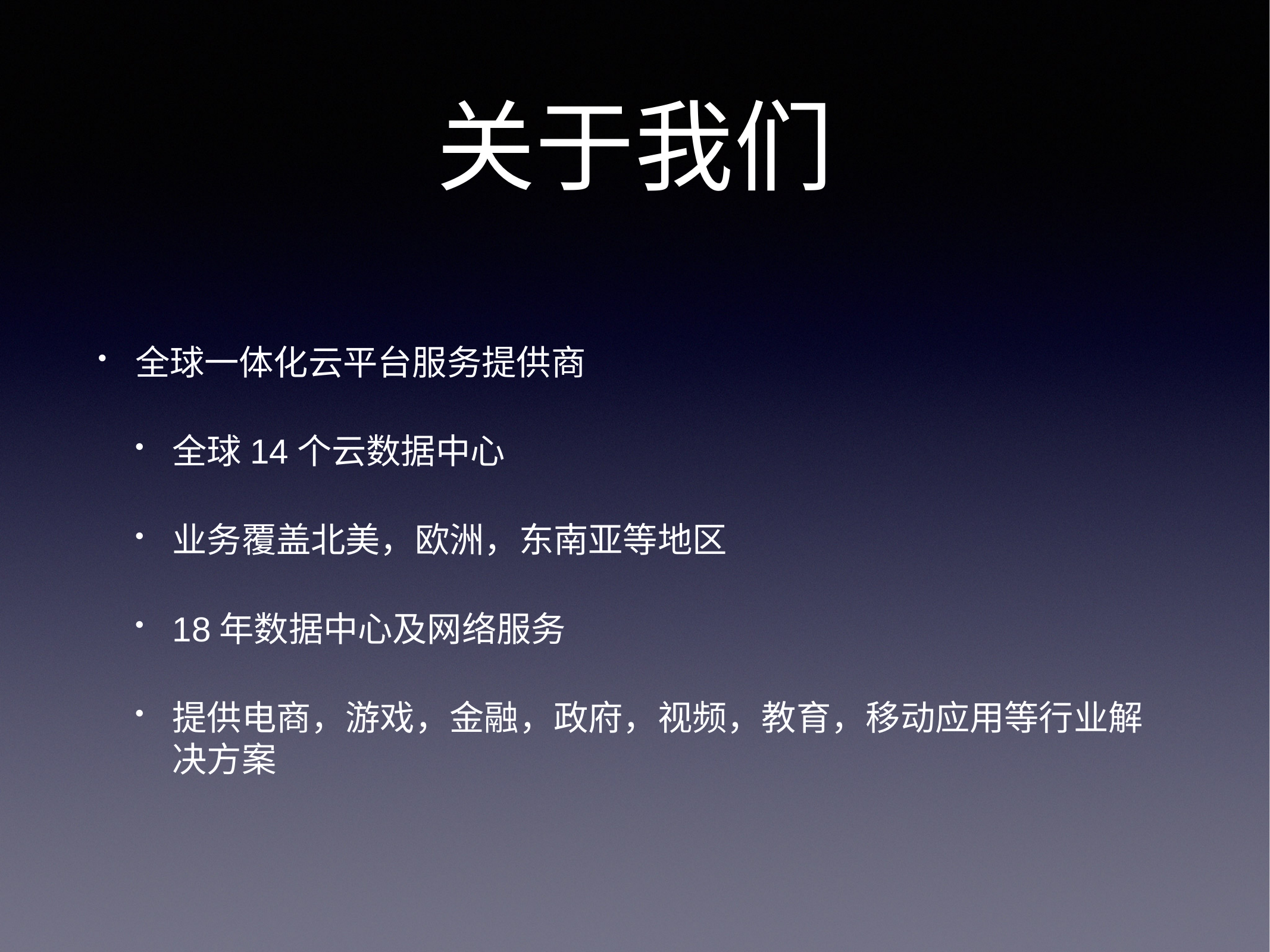

# 关于我们
全球一体化云平台服务提供商
全球14个云数据中心
业务覆盖北美，欧洲，东南亚等地区
18年数据中心及网络服务
提供电商，游戏，金融，政府，视频，教育，移动应用等行业解决方案